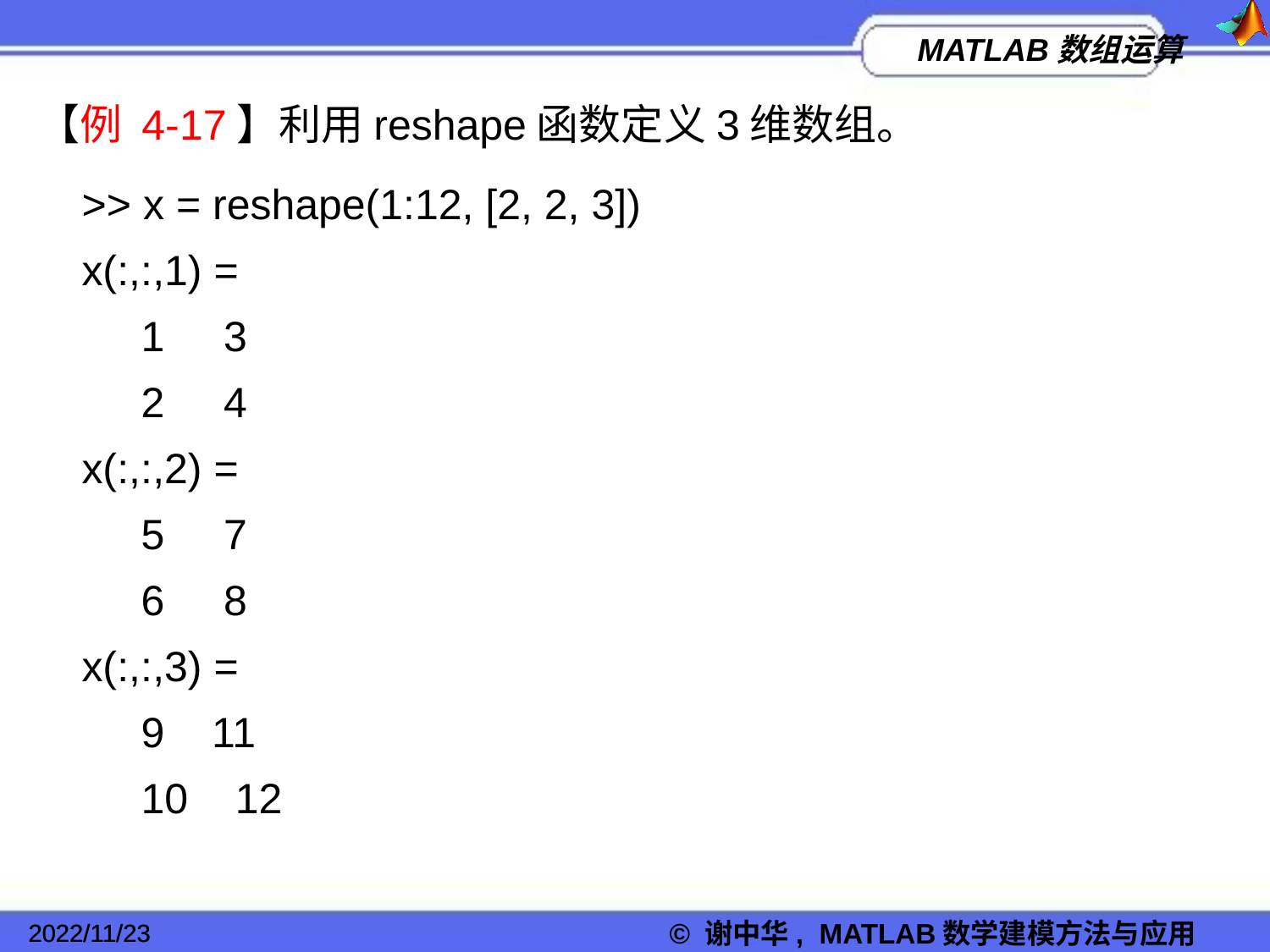

【例 4-17】利用reshape函数定义3维数组。
>> x = reshape(1:12, [2, 2, 3])
x(:,:,1) =
     1     3
     2     4
x(:,:,2) =
     5     7
     6     8
x(:,:,3) =
     9    11
     10    12
2022/11/23
© 谢中华,  MATLAB数学建模方法与应用